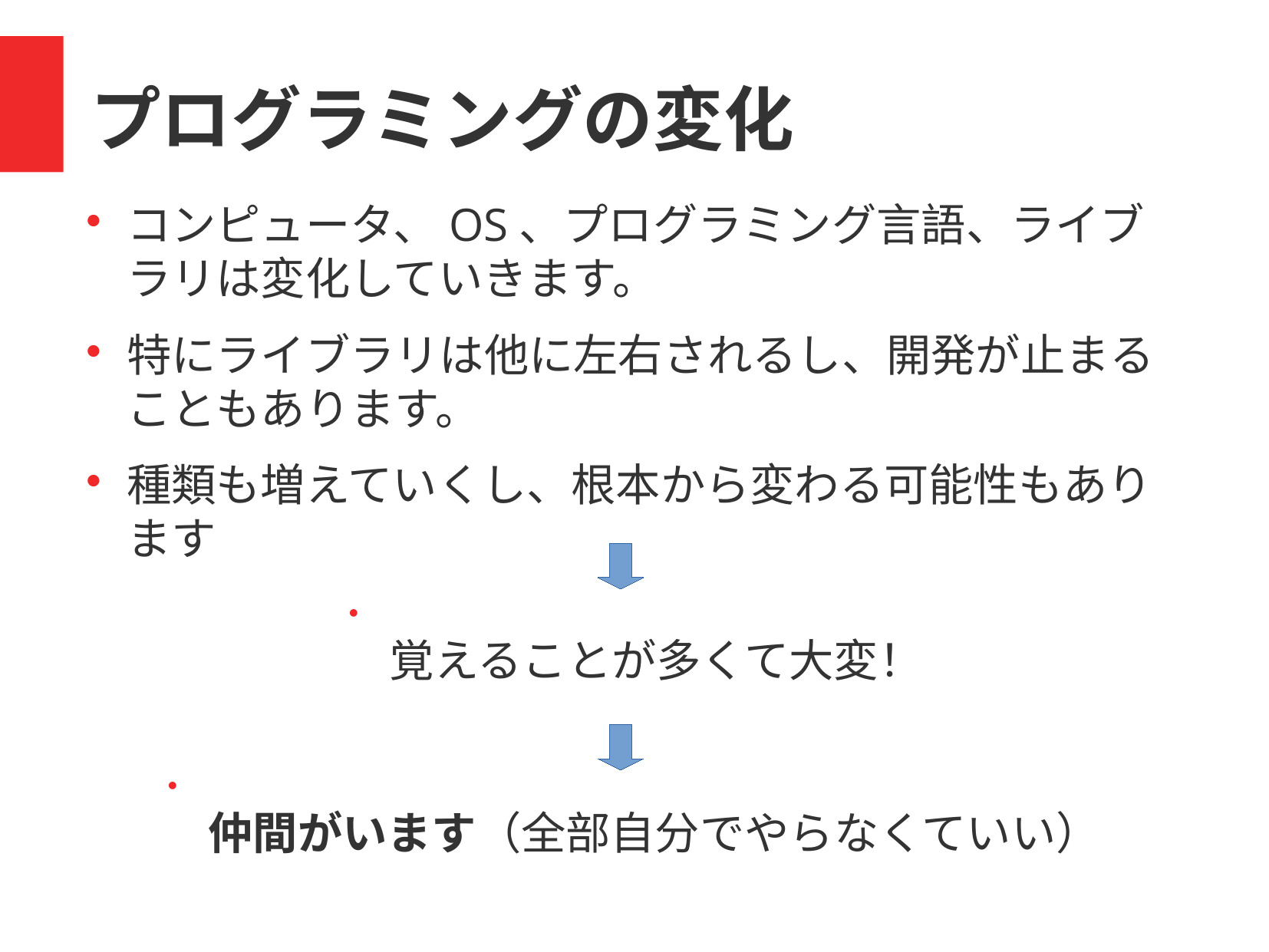

プログラミングの変化
コンピュータ、OS、プログラミング言語、ライブラリは変化していきます。
特にライブラリは他に左右されるし、開発が止まることもあります。
種類も増えていくし、根本から変わる可能性もあります

覚えることが多くて大変！

仲間がいます（全部自分でやらなくていい）